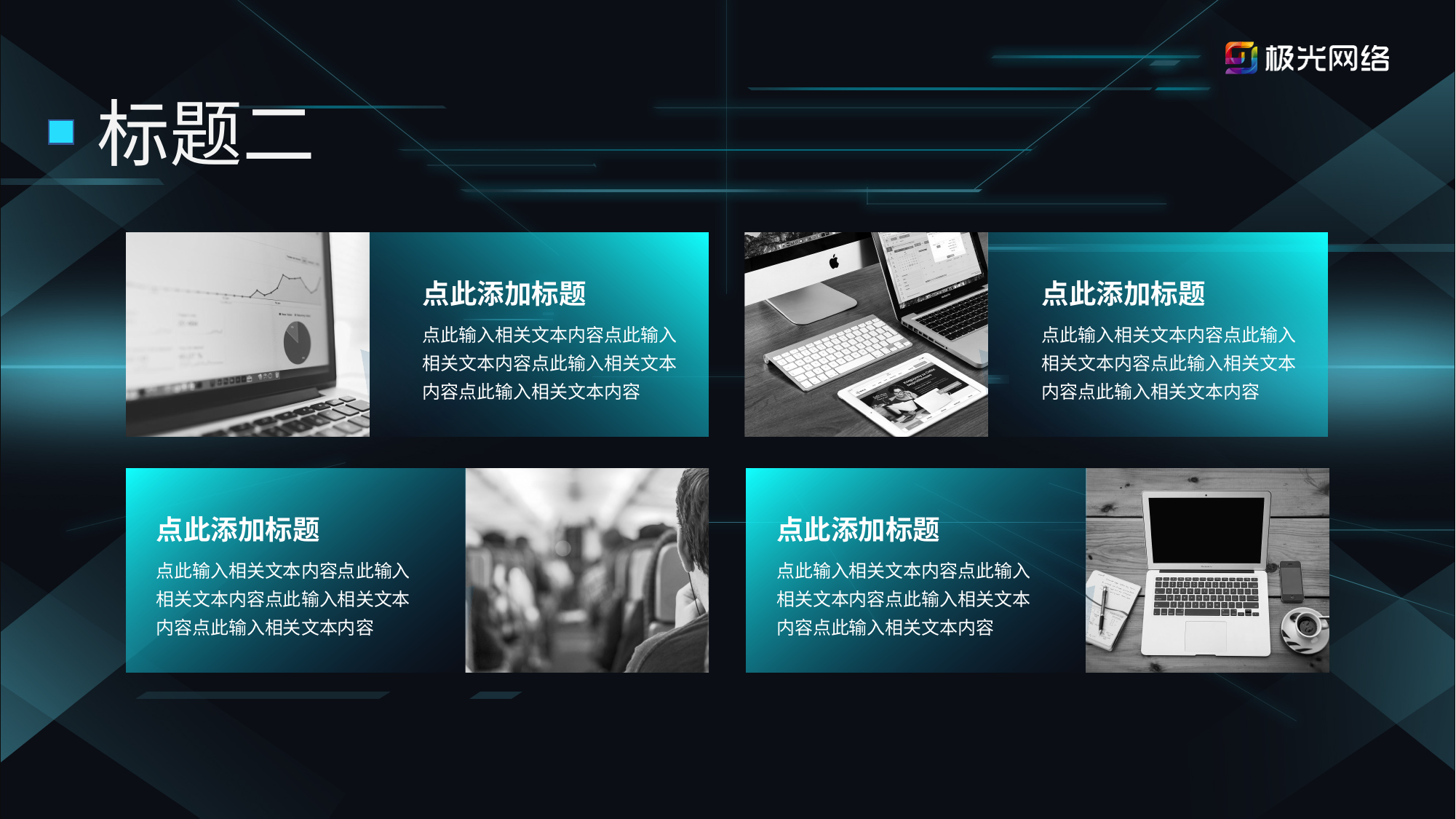

标题二

点此添加标题
点此输入相关文本内容点此输入相关文本内容点此输入相关文本内容点此输入相关文本内容

点此添加标题
点此输入相关文本内容点此输入相关文本内容点此输入相关文本内容点此输入相关文本内容

点此添加标题
点此输入相关文本内容点此输入相关文本内容点此输入相关文本内容点此输入相关文本内容

点此添加标题
点此输入相关文本内容点此输入相关文本内容点此输入相关文本内容点此输入相关文本内容